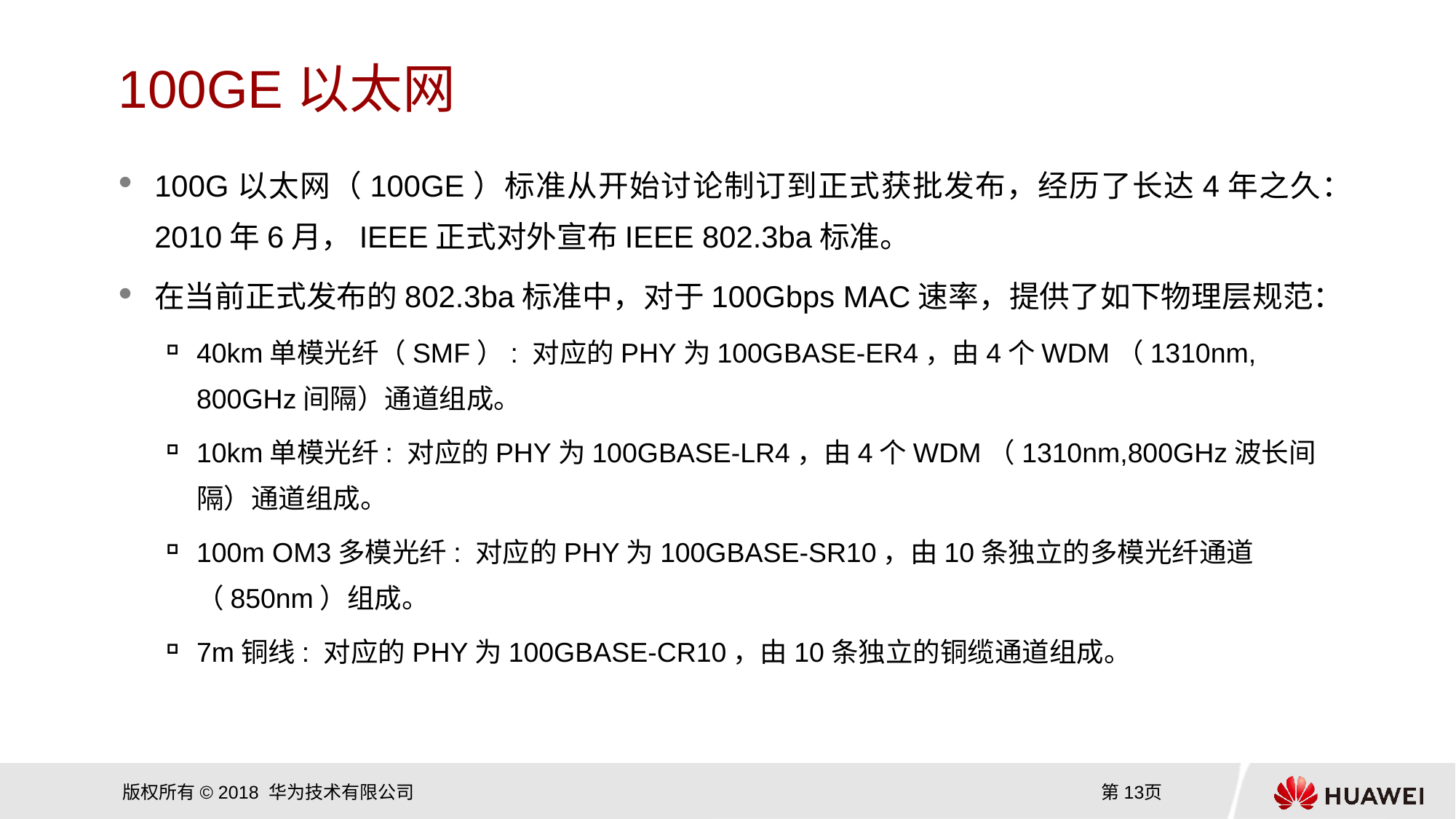

# 100GE以太网
100G以太网（100GE）标准从开始讨论制订到正式获批发布，经历了长达4年之久：2010年6月，IEEE正式对外宣布IEEE 802.3ba标准。
在当前正式发布的802.3ba标准中，对于100Gbps MAC速率，提供了如下物理层规范：
40km单模光纤（SMF）: 对应的PHY为100GBASE-ER4，由4个WDM（1310nm, 800GHz间隔）通道组成。
10km单模光纤: 对应的PHY为100GBASE-LR4，由4个WDM（1310nm,800GHz波长间隔）通道组成。
100m OM3多模光纤: 对应的PHY为100GBASE-SR10，由10条独立的多模光纤通道（850nm）组成。
7m铜线: 对应的PHY为100GBASE-CR10，由10条独立的铜缆通道组成。